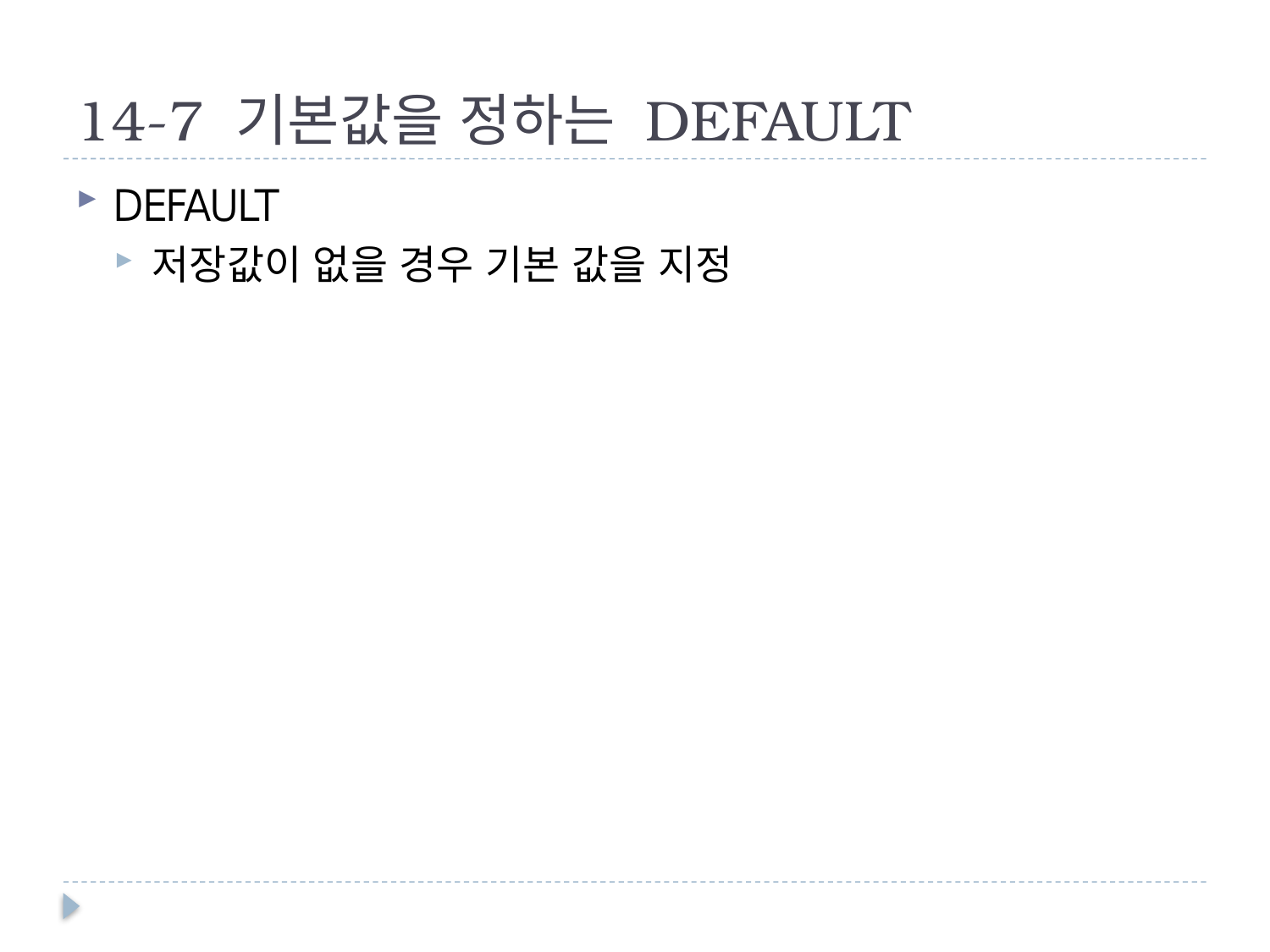

# 14-7 기본값을 정하는 DEFAULT
DEFAULT
저장값이 없을 경우 기본 값을 지정